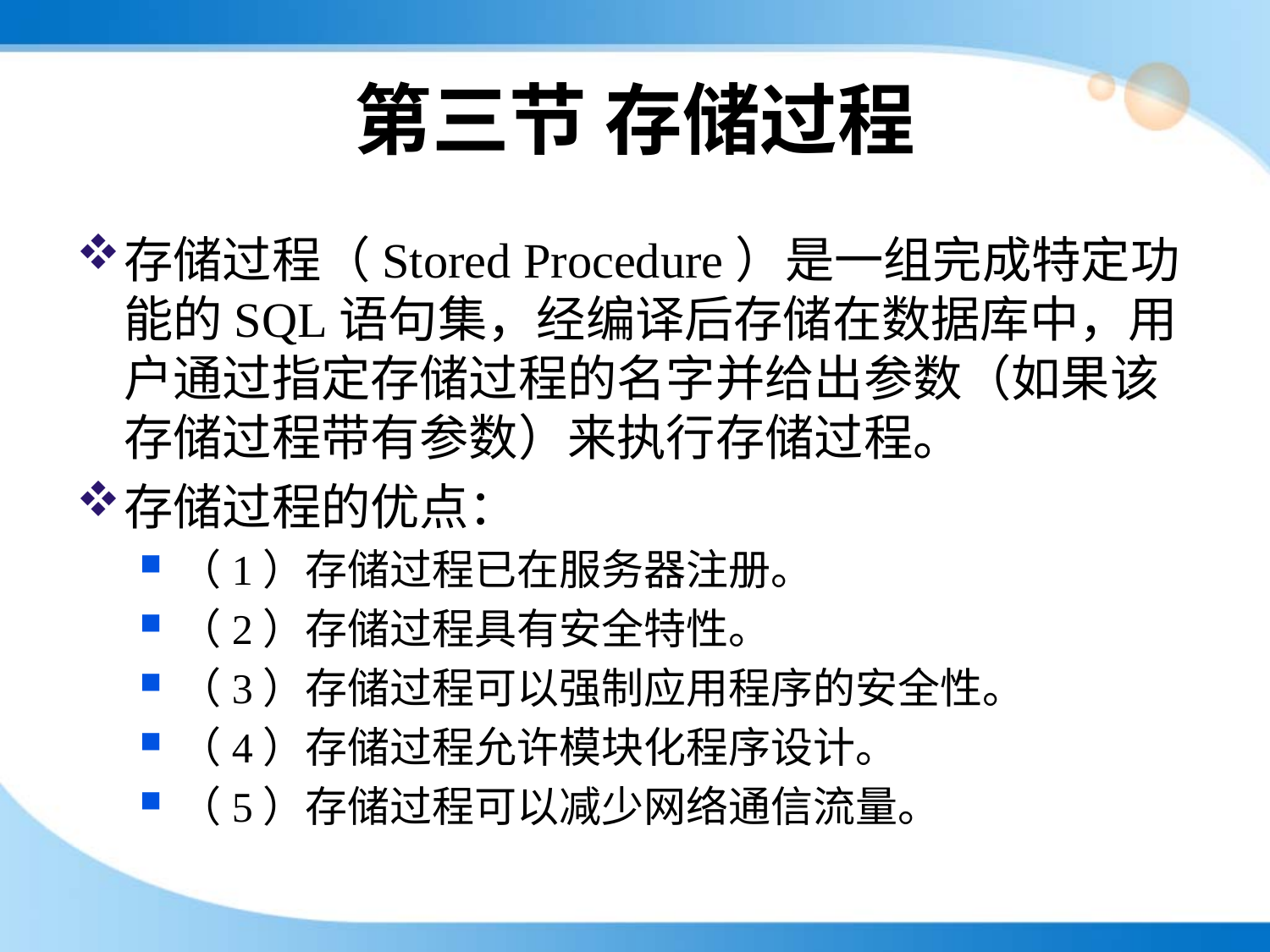

# 第三节 存储过程
存储过程（Stored Procedure）是一组完成特定功能的SQL语句集，经编译后存储在数据库中，用户通过指定存储过程的名字并给出参数（如果该存储过程带有参数）来执行存储过程。
存储过程的优点：
（1）存储过程已在服务器注册。
（2）存储过程具有安全特性。
（3）存储过程可以强制应用程序的安全性。
（4）存储过程允许模块化程序设计。
（5）存储过程可以减少网络通信流量。